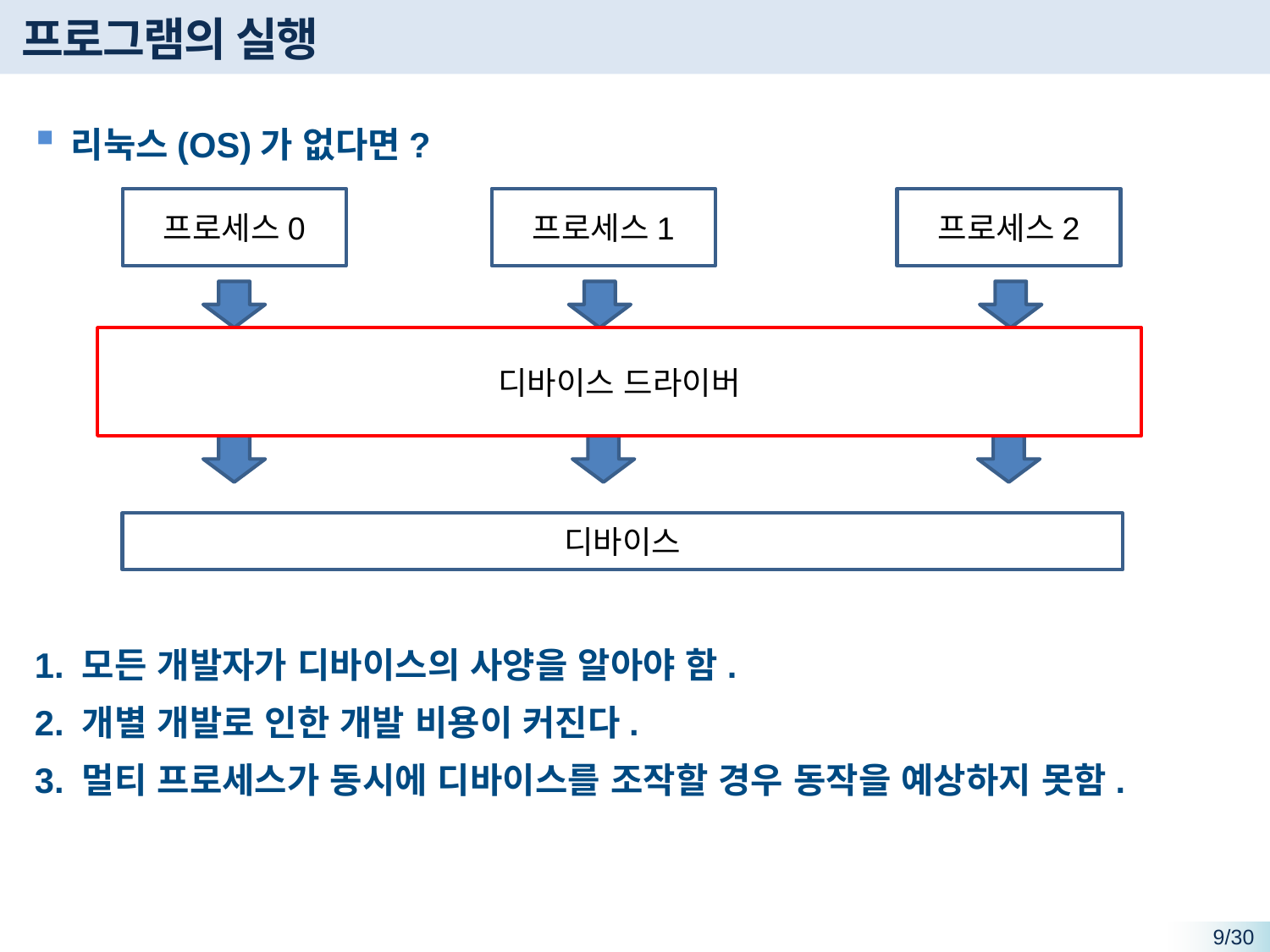

# 프로그램의 실행
리눅스(OS)가 없다면?

1. 모든 개발자가 디바이스의 사양을 알아야 함.
2. 개별 개발로 인한 개발 비용이 커진다.
3. 멀티 프로세스가 동시에 디바이스를 조작할 경우 동작을 예상하지 못함.

프로세스0
프로세스1
프로세스2

디바이스
조작 처리
디바이스
조작 처리

디바이스
디바이스
조작 처리

디바이스 드라이버